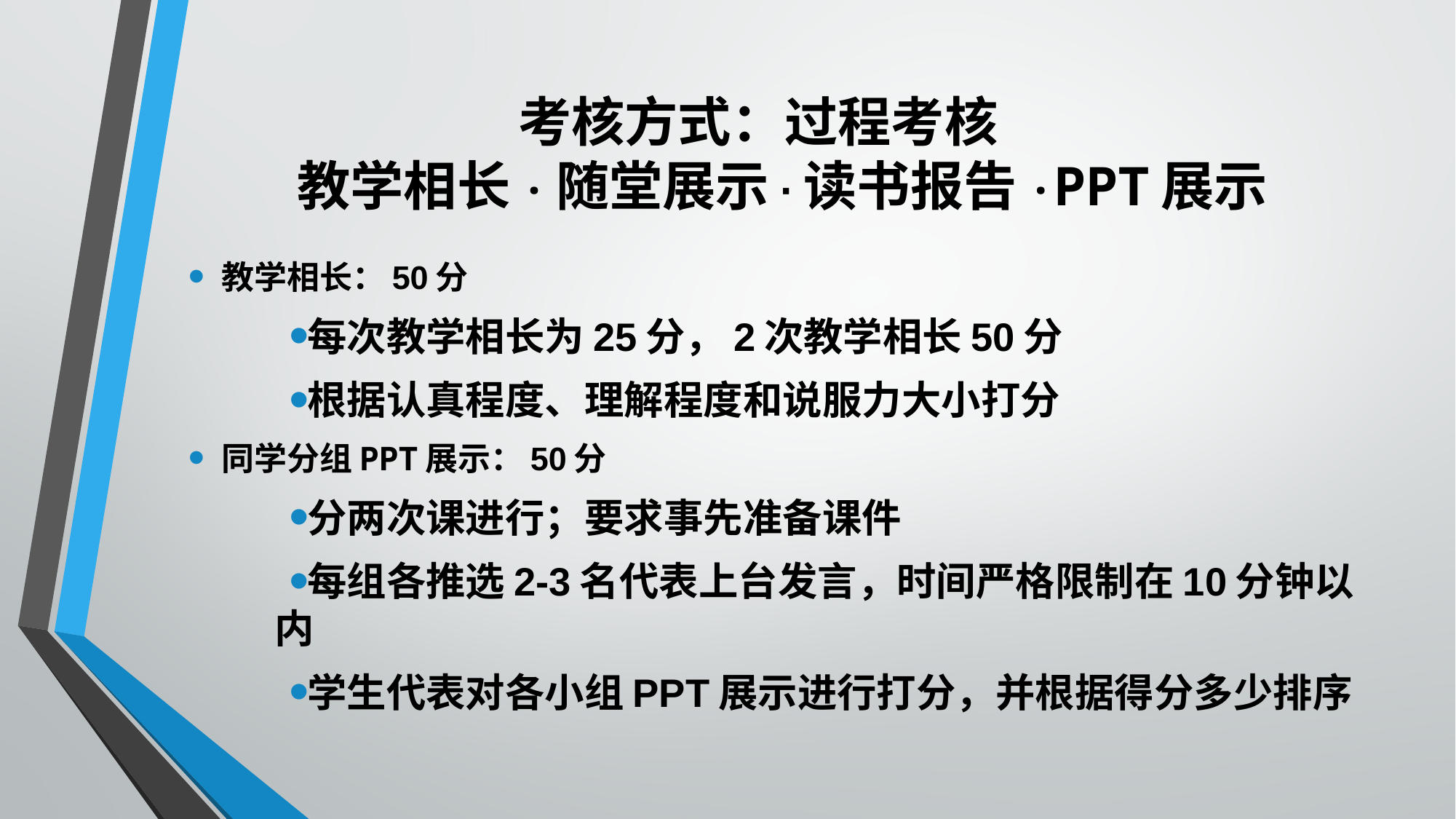

# 考核方式：过程考核 教学相长·随堂展示·读书报告·PPT展示
教学相长：50分
每次教学相长为25分，2次教学相长50分
根据认真程度、理解程度和说服力大小打分
同学分组PPT展示：50分
分两次课进行；要求事先准备课件
每组各推选2-3名代表上台发言，时间严格限制在10分钟以内
学生代表对各小组PPT展示进行打分，并根据得分多少排序